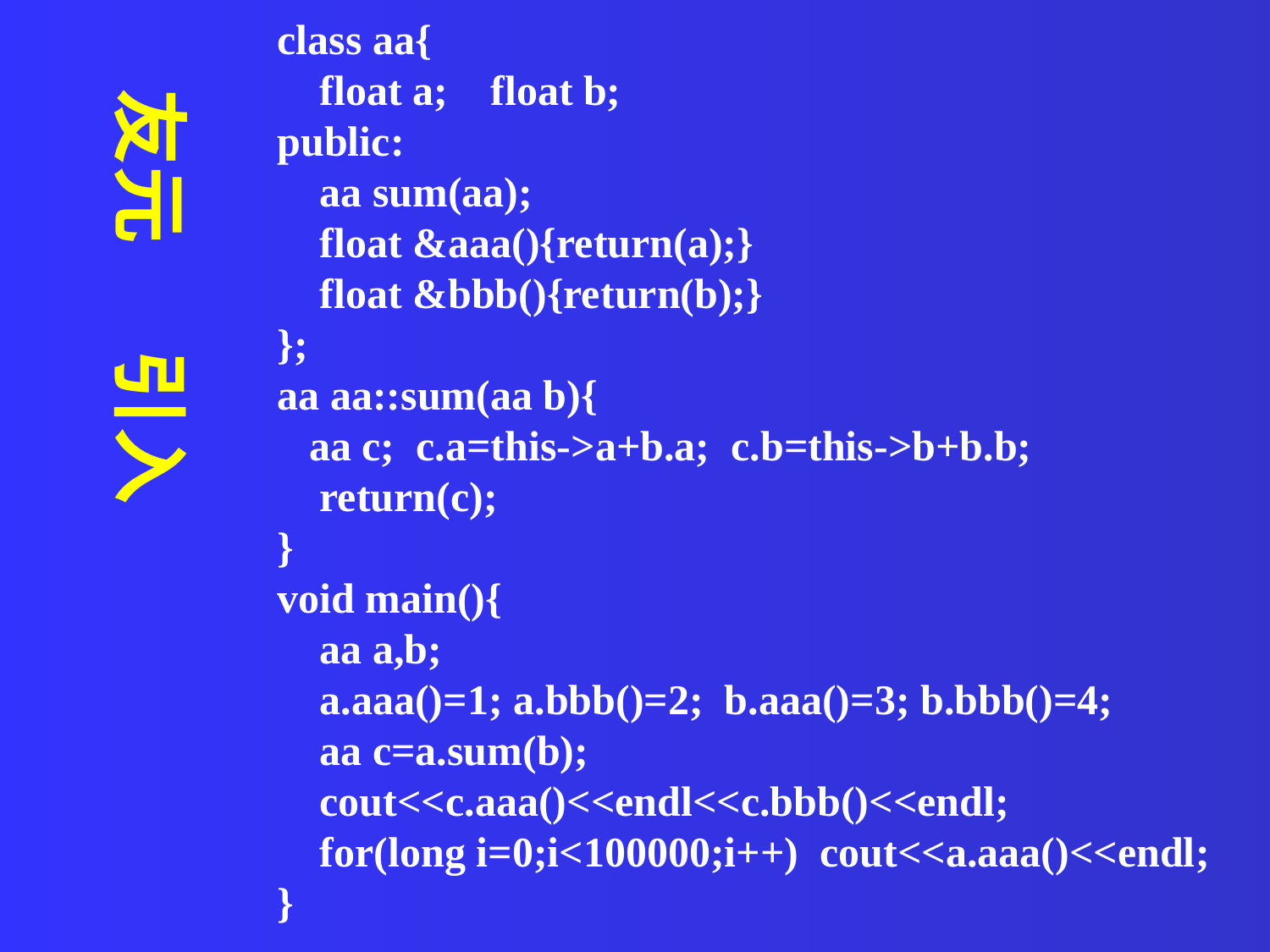

class aa{
    float a;    float b;
public:
    aa sum(aa);
    float &aaa(){return(a);}
    float &bbb(){return(b);}
};
aa aa::sum(aa b){
   aa c;  c.a=this->a+b.a;  c.b=this->b+b.b;
    return(c);
}
void main(){
    aa a,b;
    a.aaa()=1; a.bbb()=2;  b.aaa()=3; b.bbb()=4;
    aa c=a.sum(b);
    cout<<c.aaa()<<endl<<c.bbb()<<endl;
    for(long i=0;i<100000;i++)  cout<<a.aaa()<<endl;
}
友元      引入